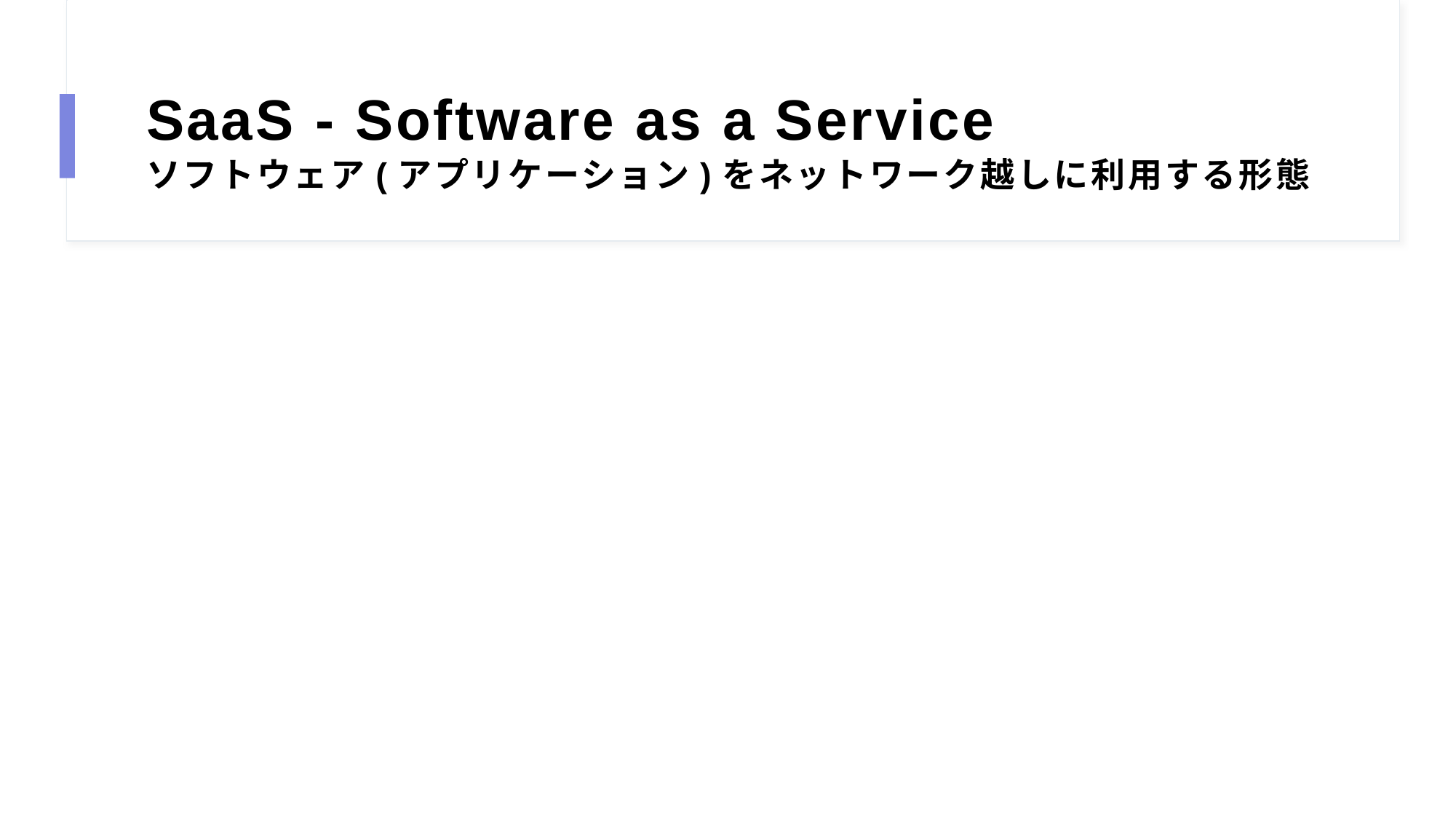

# SaaS - Software as a Service ソフトウェア(アプリケーション)をネットワーク越しに利用する形態